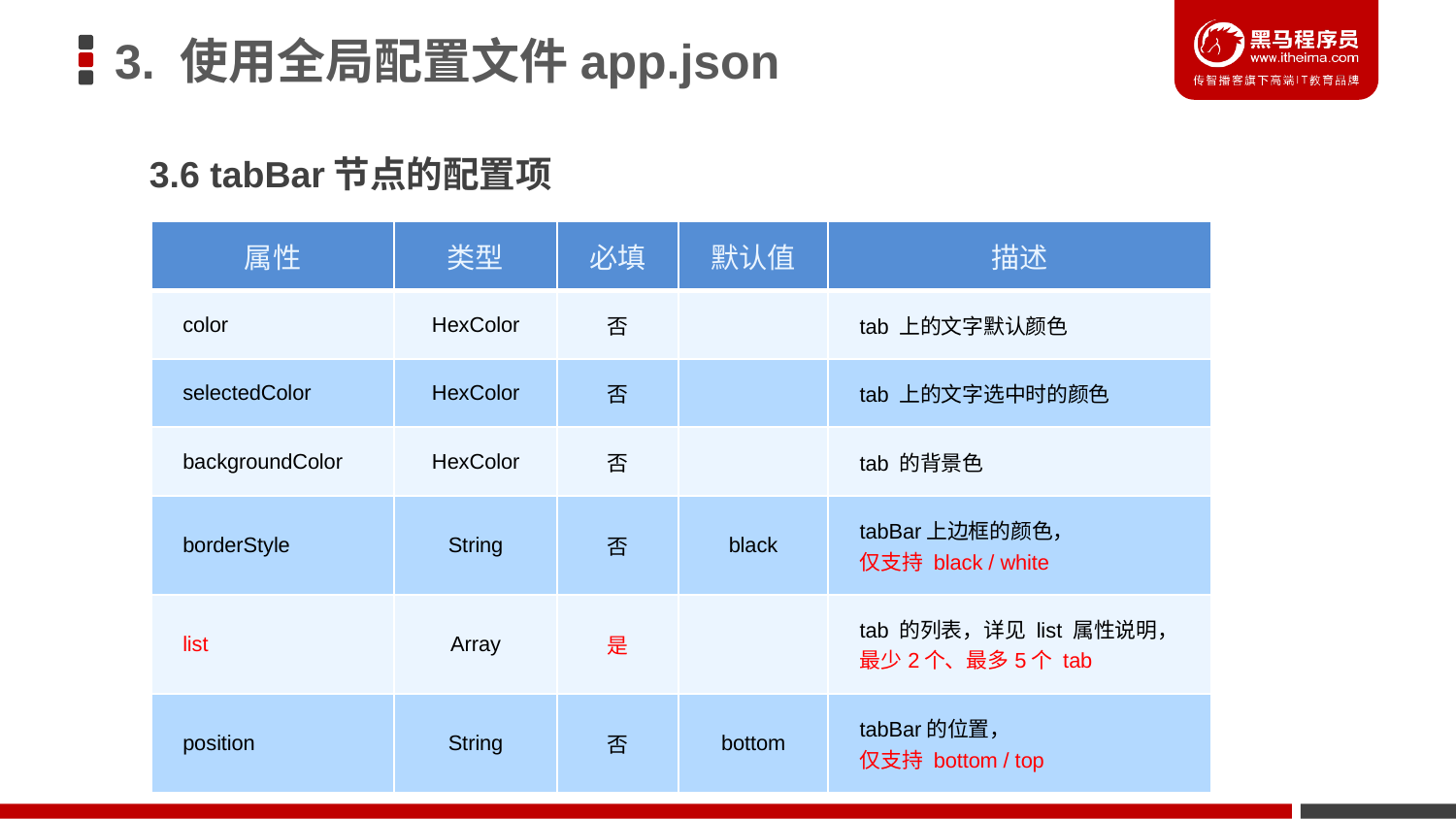

# 3. 使用全局配置文件app.json
3.6 tabBar节点的配置项
| 属性 | 类型 | 必填 | 默认值 | 描述 |
| --- | --- | --- | --- | --- |
| color | HexColor | 否 |  | tab 上的文字默认颜色 |
| selectedColor | HexColor | 否 |  | tab 上的文字选中时的颜色 |
| backgroundColor | HexColor | 否 |  | tab 的背景色 |
| borderStyle | String | 否 | black | tabBar上边框的颜色， 仅支持 black / white |
| list | Array | 是 |  | tab 的列表，详见 list 属性说明， 最少2个、最多5个 tab |
| position | String | 否 | bottom | tabBar的位置， 仅支持 bottom / top |